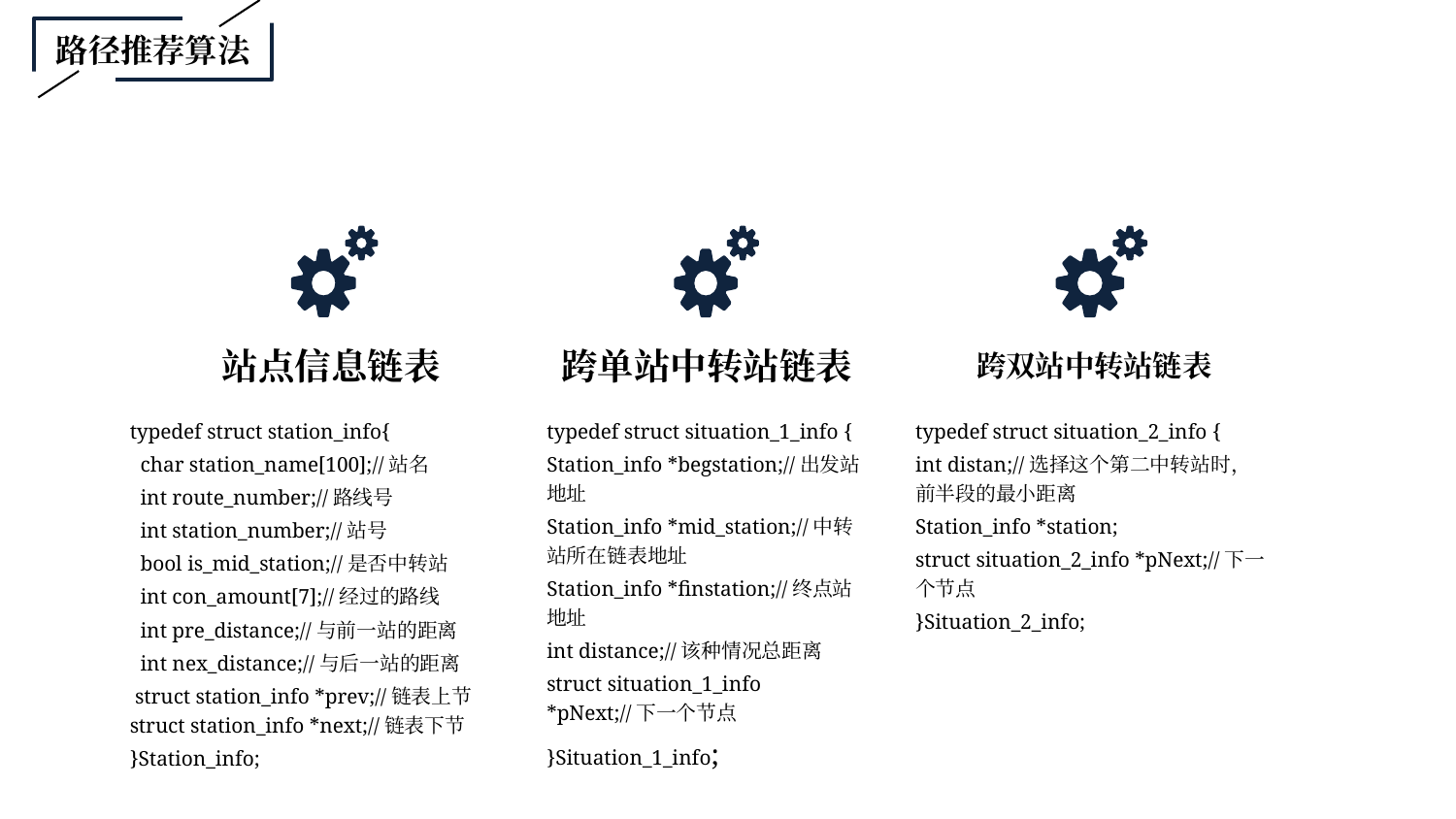

路径推荐算法

站点信息链表
typedef struct station_info{
  char station_name[100];//站名
  int route_number;//路线号
  int station_number;//站号
  bool is_mid_station;//是否中转站
  int con_amount[7];//经过的路线
  int pre_distance;//与前一站的距离
  int nex_distance;//与后一站的距离
 struct station_info *prev;//链表上节    struct station_info *next;//链表下节
}Station_info;

跨单站中转站链表
typedef struct situation_1_info {
Station_info *begstation;//出发站地址
Station_info *mid_station;//中转站所在链表地址
Station_info *finstation;//终点站地址
int distance;//该种情况总距离
struct situation_1_info *pNext;//下一个节点
}Situation_1_info;

跨双站中转站链表
typedef struct situation_2_info {
int distan;//选择这个第二中转站时，前半段的最小距离
Station_info *station;
struct situation_2_info *pNext;//下一个节点
}Situation_2_info;